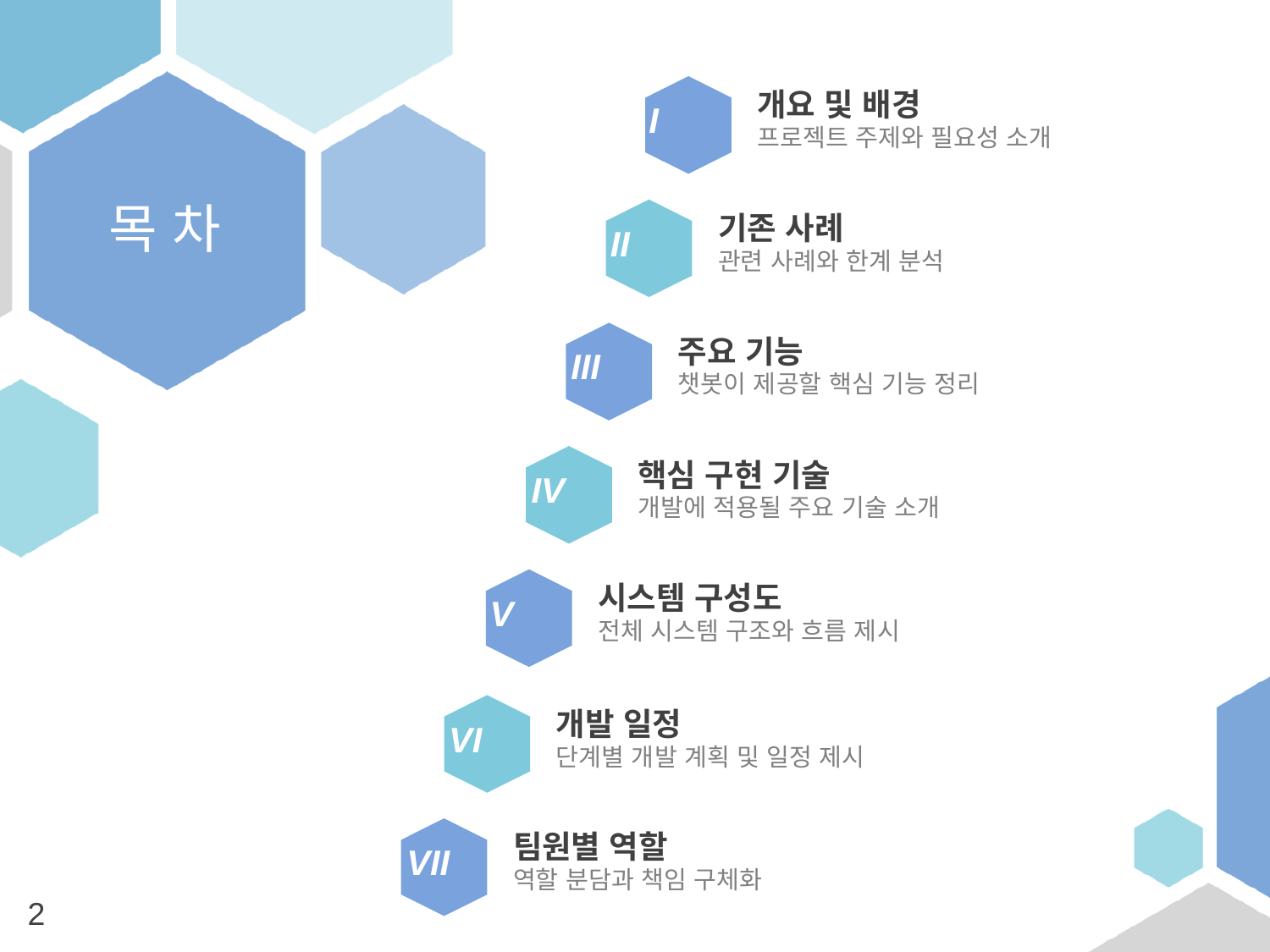

개요 및 배경

I
프로젝트 주제와 필요성 소개
목 차
기존 사례

II
관련 사례와 한계 분석
주요 기능

III
챗봇이 제공할 핵심 기능 정리
핵심 구현 기술

IV
개발에 적용될 주요 기술 소개
시스템 구성도

V
전체 시스템 구조와 흐름 제시
개발 일정

VI
단계별 개발 계획 및 일정 제시
팀원별 역할

VII
역할 분담과 책임 구체화
2